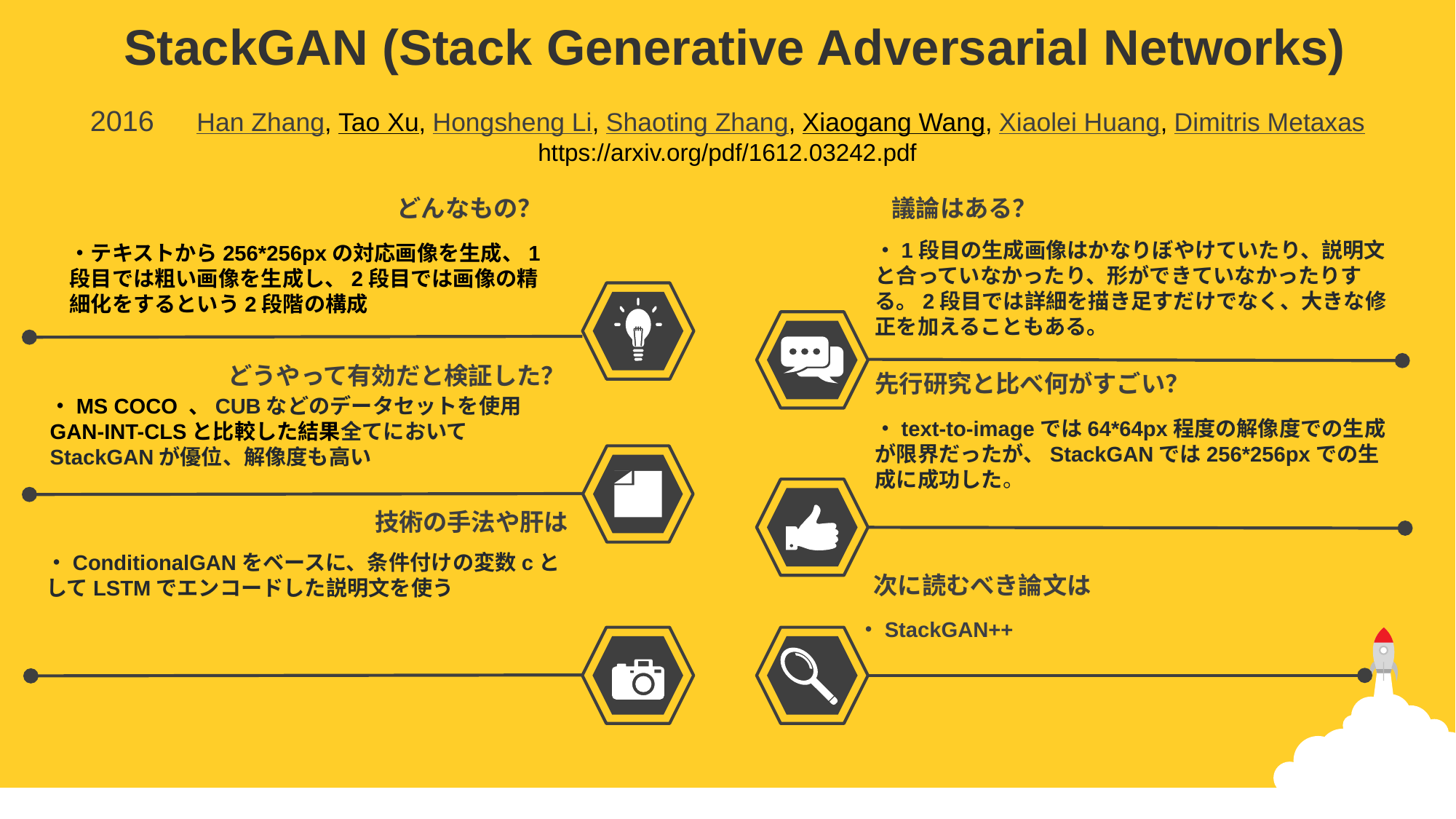

StackGAN (Stack Generative Adversarial Networks)

2016　Han Zhang, Tao Xu, Hongsheng Li, Shaoting Zhang, Xiaogang Wang, Xiaolei Huang, Dimitris Metaxas
https://arxiv.org/pdf/1612.03242.pdf
議論はある？
・1段目の生成画像はかなりぼやけていたり、説明文と合っていなかったり、形ができていなかったりする。2段目では詳細を描き足すだけでなく、大きな修正を加えることもある。
どんなもの？
・テキストから256*256pxの対応画像を生成、1段目では粗い画像を生成し、2段目では画像の精細化をするという2段階の構成

どうやって有効だと検証した？
・MS COCO 、CUBなどのデータセットを使用GAN-INT-CLSと比較した結果全てにおいてStackGANが優位、解像度も高い
先行研究と比べ何がすごい？
・text-to-imageでは64*64px程度の解像度での生成が限界だったが、StackGANでは256*256pxでの生成に成功した。

技術の手法や肝は
・ConditionalGANをベースに、条件付けの変数cとしてLSTMでエンコードした説明文を使う

次に読むべき論文は
・StackGAN++